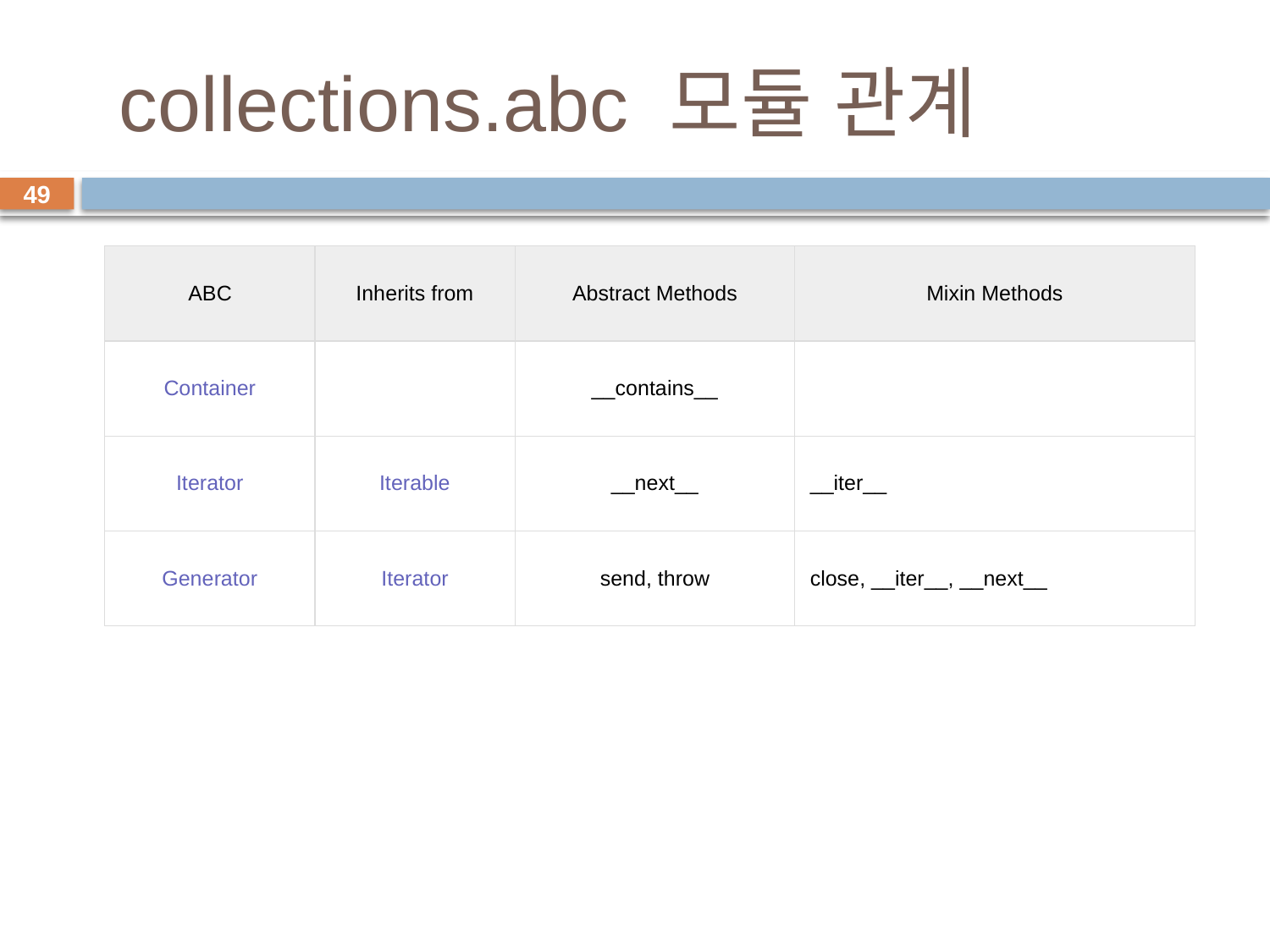

# collections.abc 모듈 관계
49
| ABC | Inherits from | Abstract Methods | Mixin Methods |
| --- | --- | --- | --- |
| Container |  | \_\_contains\_\_ |  |
| Iterator | Iterable | \_\_next\_\_ | \_\_iter\_\_ |
| Generator | Iterator | send, throw | close, \_\_iter\_\_, \_\_next\_\_ |